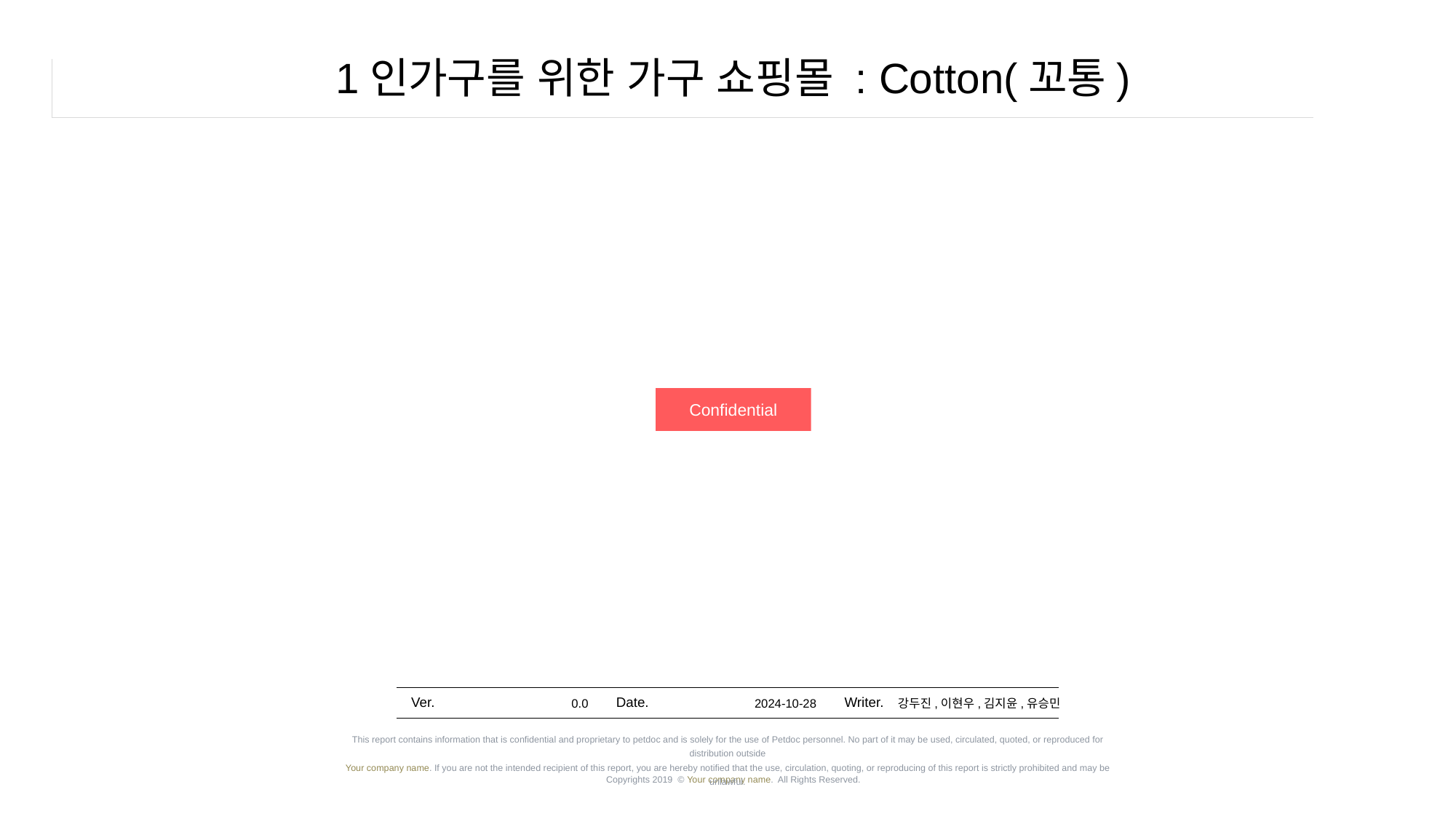

# 1인가구를 위한 가구 쇼핑몰 : Cotton(꼬통)
2024-10-28
강두진,이현우,김지윤,유승민
0.0